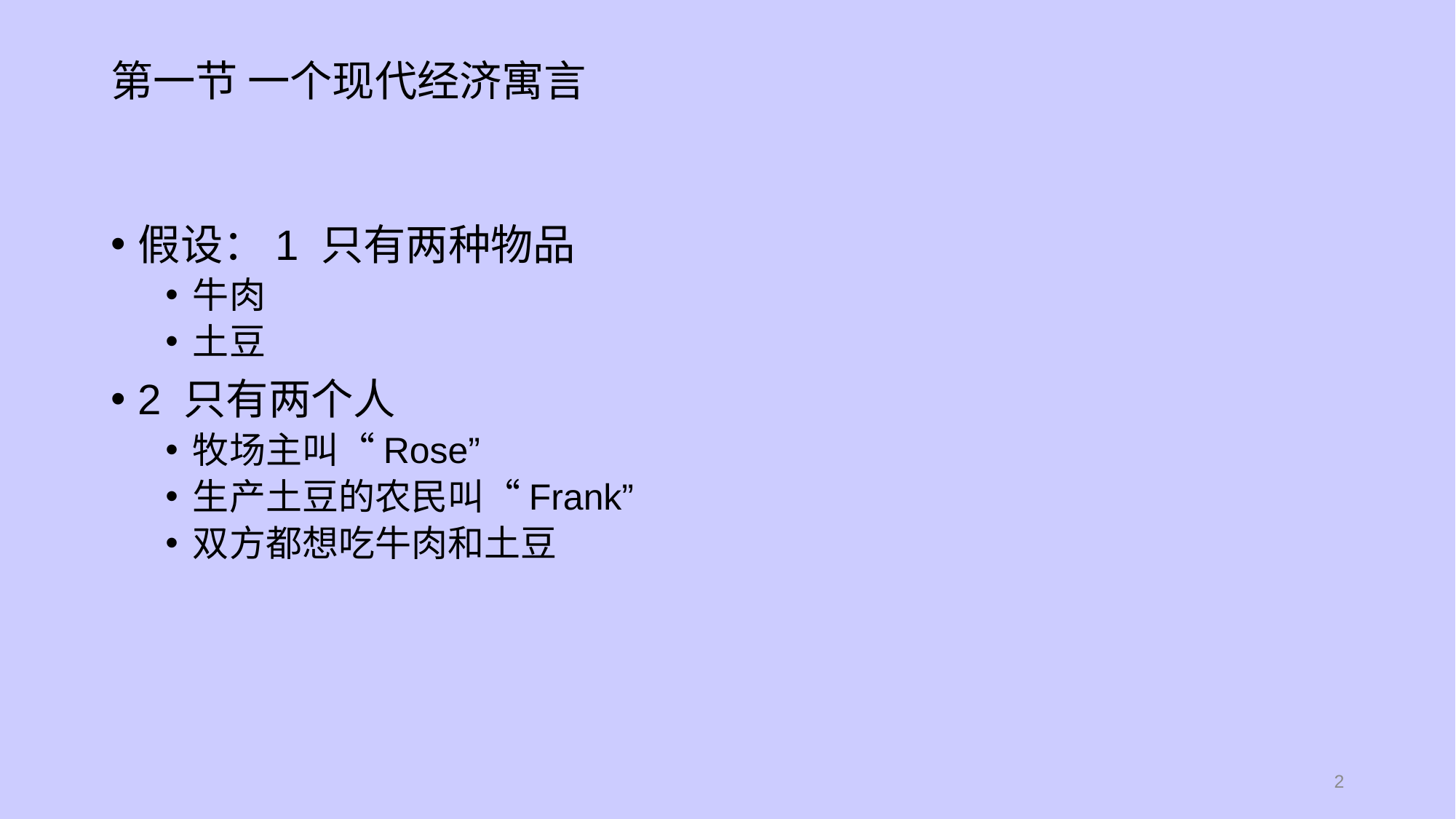

# 第一节 一个现代经济寓言
假设：1 只有两种物品
牛肉
土豆
2 只有两个人
牧场主叫“Rose”
生产土豆的农民叫“Frank”
双方都想吃牛肉和土豆

2